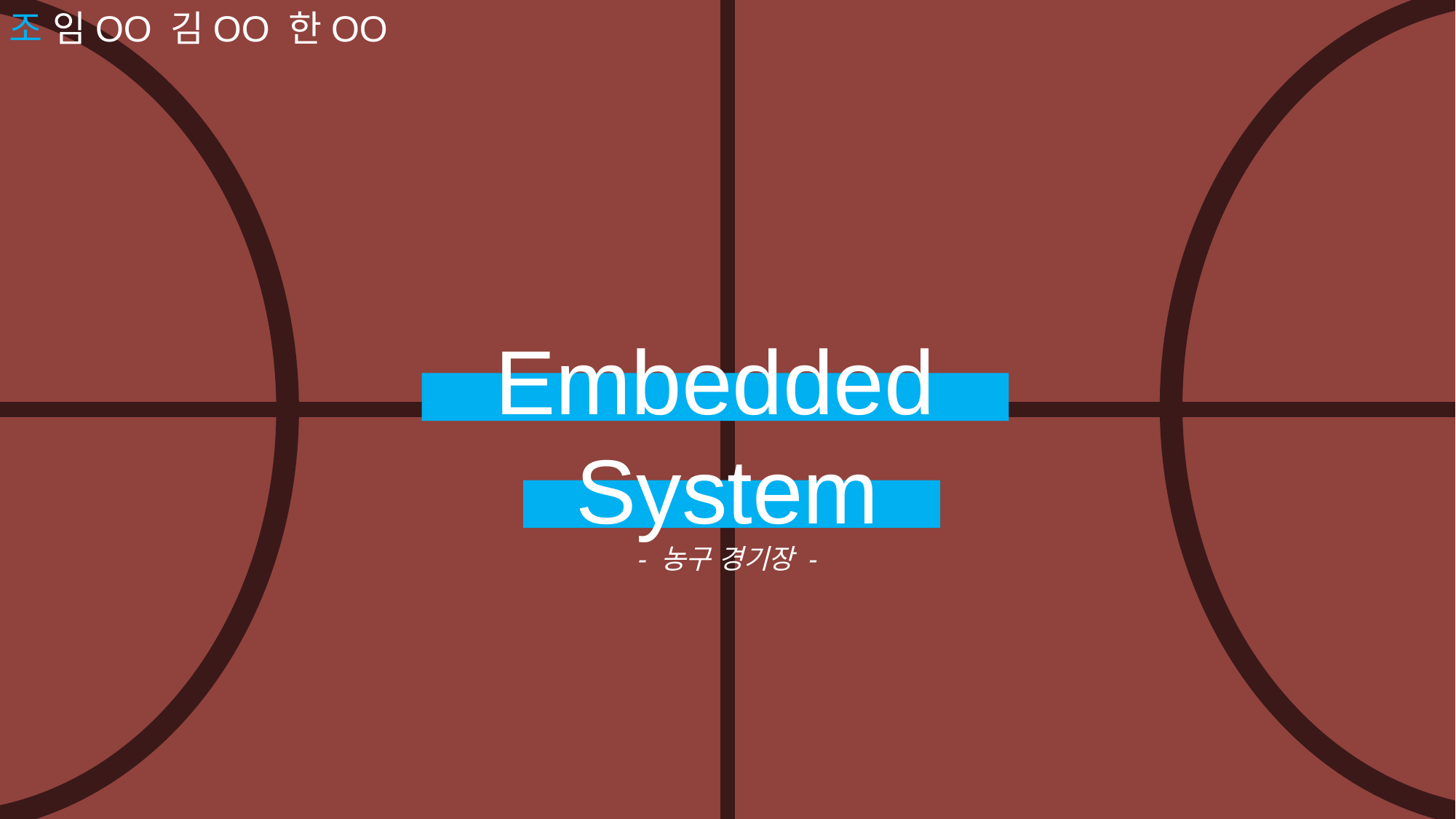

1조 임OO 김OO 한OO

Embedded
System

- 농구 경기장 -